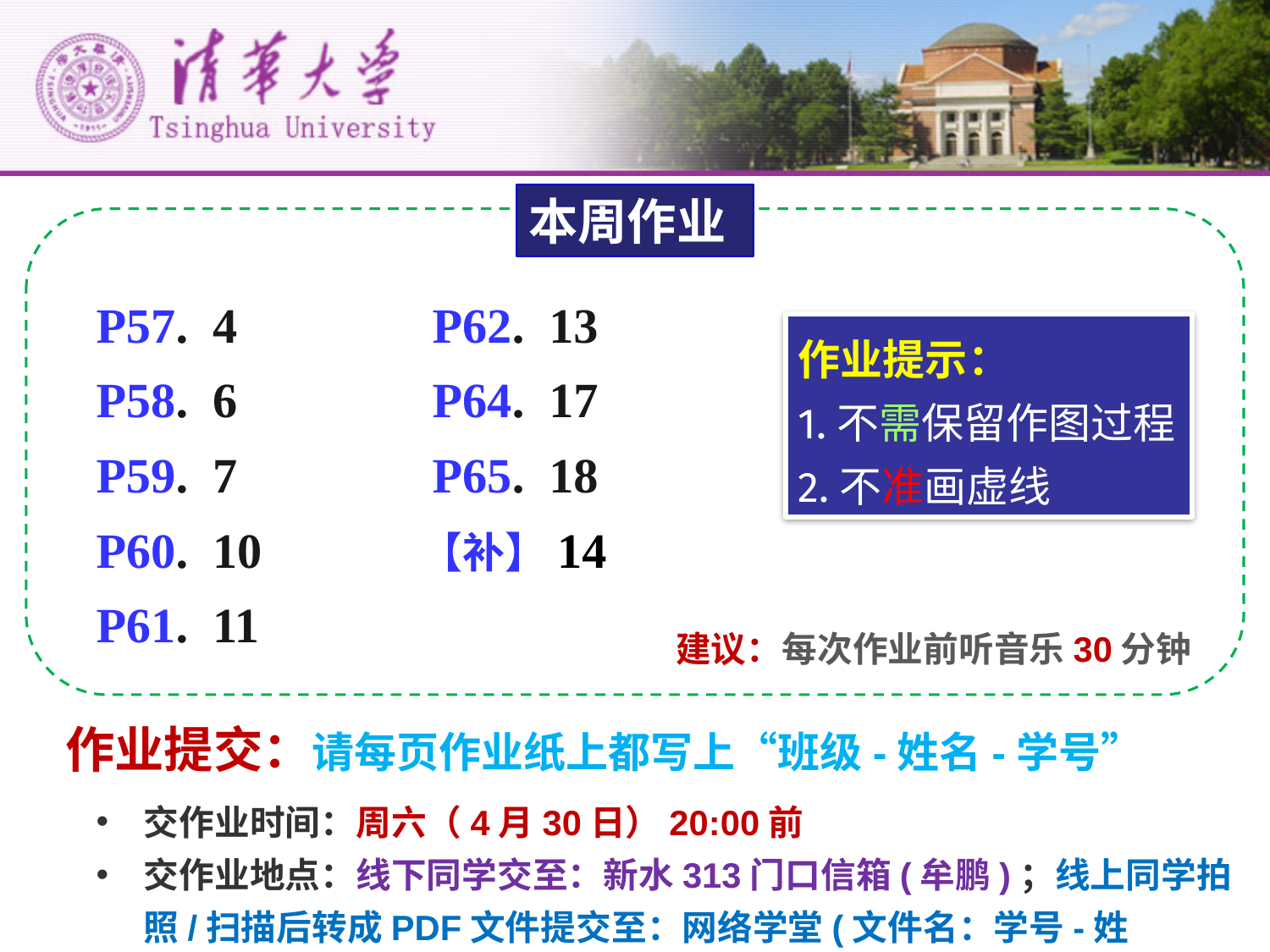

本周作业

P57.  4
P58.  6
P59.  7
P60.  10
P61.  11
 P62.  13
 P64.  17
 P65.  18
【补】14
作业提示：
1.不需保留作图过程
2.不准画虚线
建议：每次作业前听音乐30分钟
作业提交：请每页作业纸上都写上“班级-姓名-学号”
交作业时间：周六（4月30日）20:00前
交作业地点：线下同学交至：新水313门口信箱(牟鹏)；线上同学拍照/扫描后转成PDF文件提交至：网络学堂(文件名：学号-姓名.pdf）